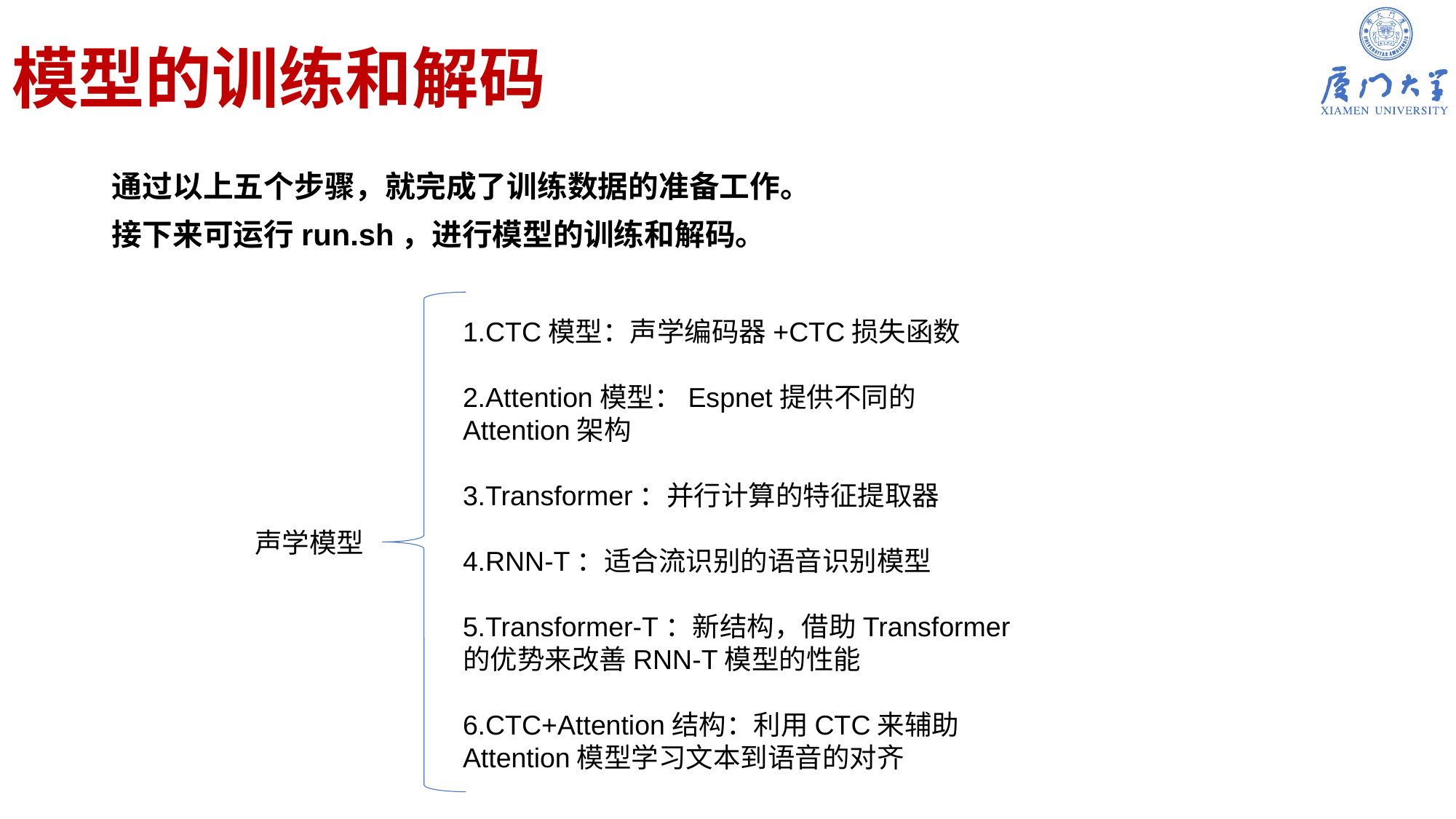

# 模型的训练和解码
通过以上五个步骤，就完成了训练数据的准备工作。
接下来可运行run.sh，进行模型的训练和解码。

1.CTC模型：声学编码器+CTC损失函数

2.Attention模型：Espnet提供不同的Attention架构

3.Transformer：并行计算的特征提取器

4.RNN-T：适合流识别的语音识别模型

5.Transformer-T：新结构，借助Transformer的优势来改善RNN-T模型的性能

6.CTC+Attention结构：利用CTC来辅助Attention模型学习文本到语音的对齐
声学模型